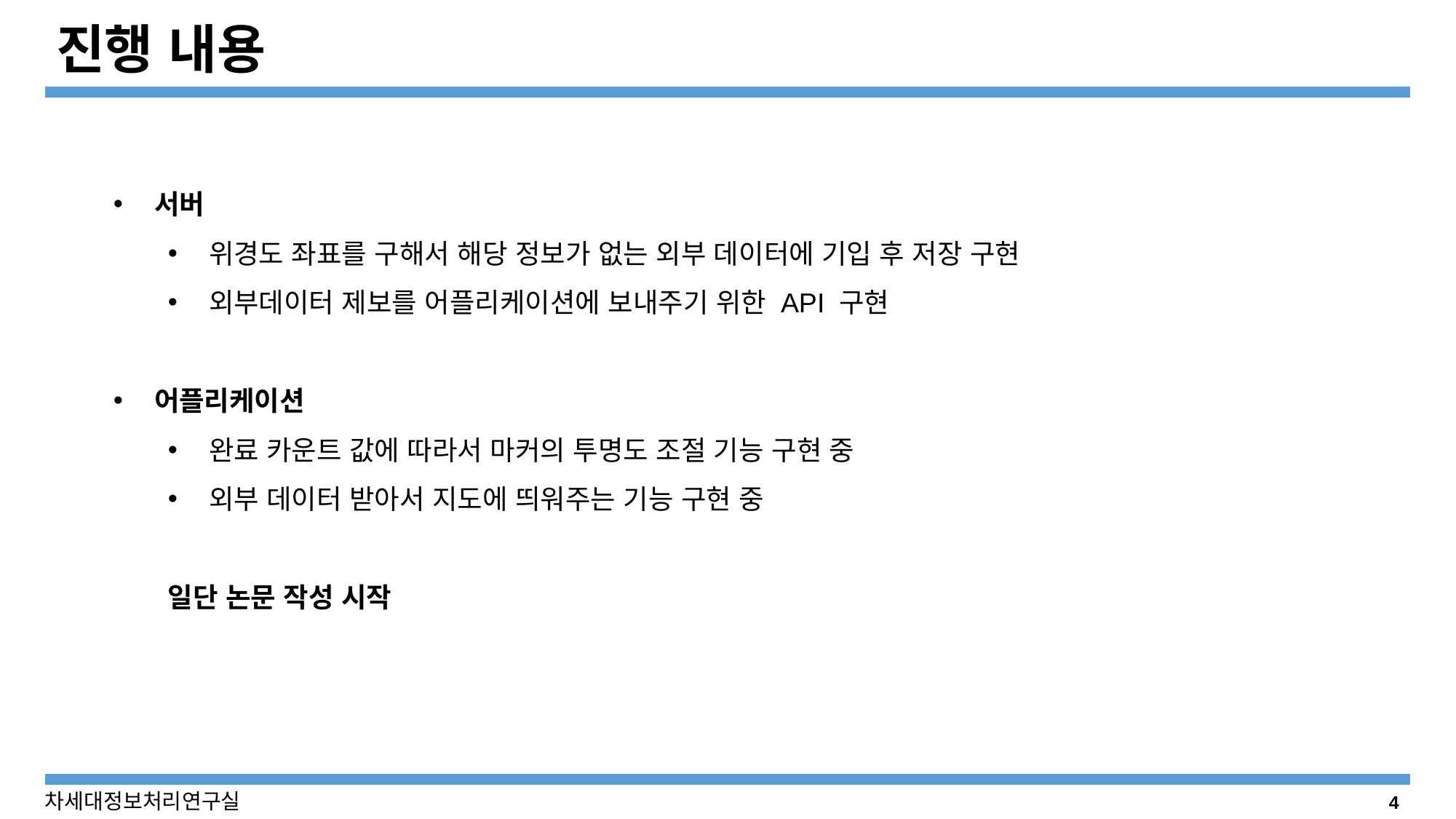

# 진행 내용
서버
위경도 좌표를 구해서 해당 정보가 없는 외부 데이터에 기입 후 저장 구현
외부데이터 제보를 어플리케이션에 보내주기 위한 API 구현

어플리케이션
완료 카운트 값에 따라서 마커의 투명도 조절 기능 구현 중
외부 데이터 받아서 지도에 띄워주는 기능 구현 중

일단 논문 작성 시작
4